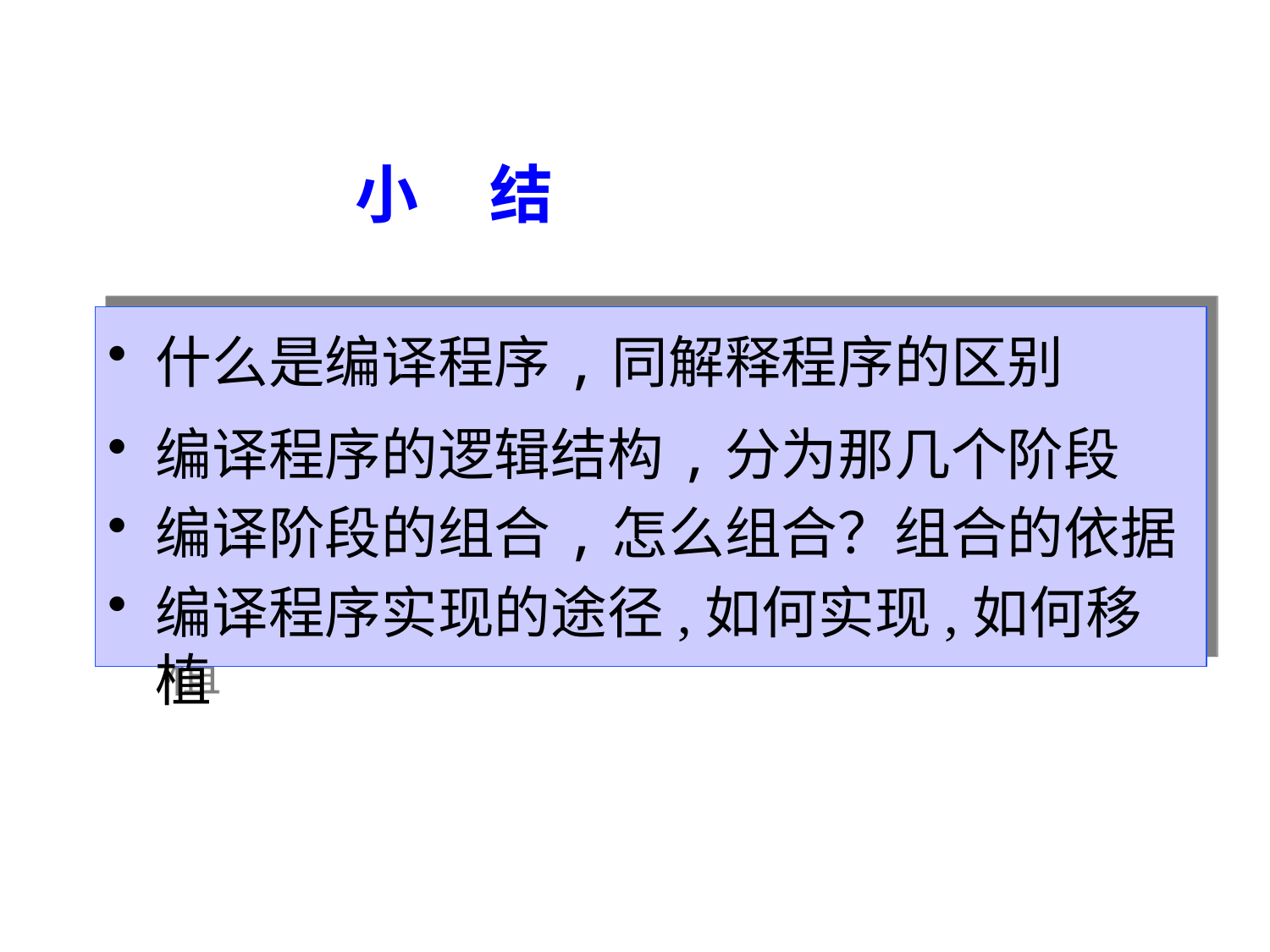

小     结
什么是编译程序,同解释程序的区别
编译程序的逻辑结构,分为那几个阶段
编译阶段的组合,怎么组合？组合的依据
编译程序实现的途径,如何实现,如何移植